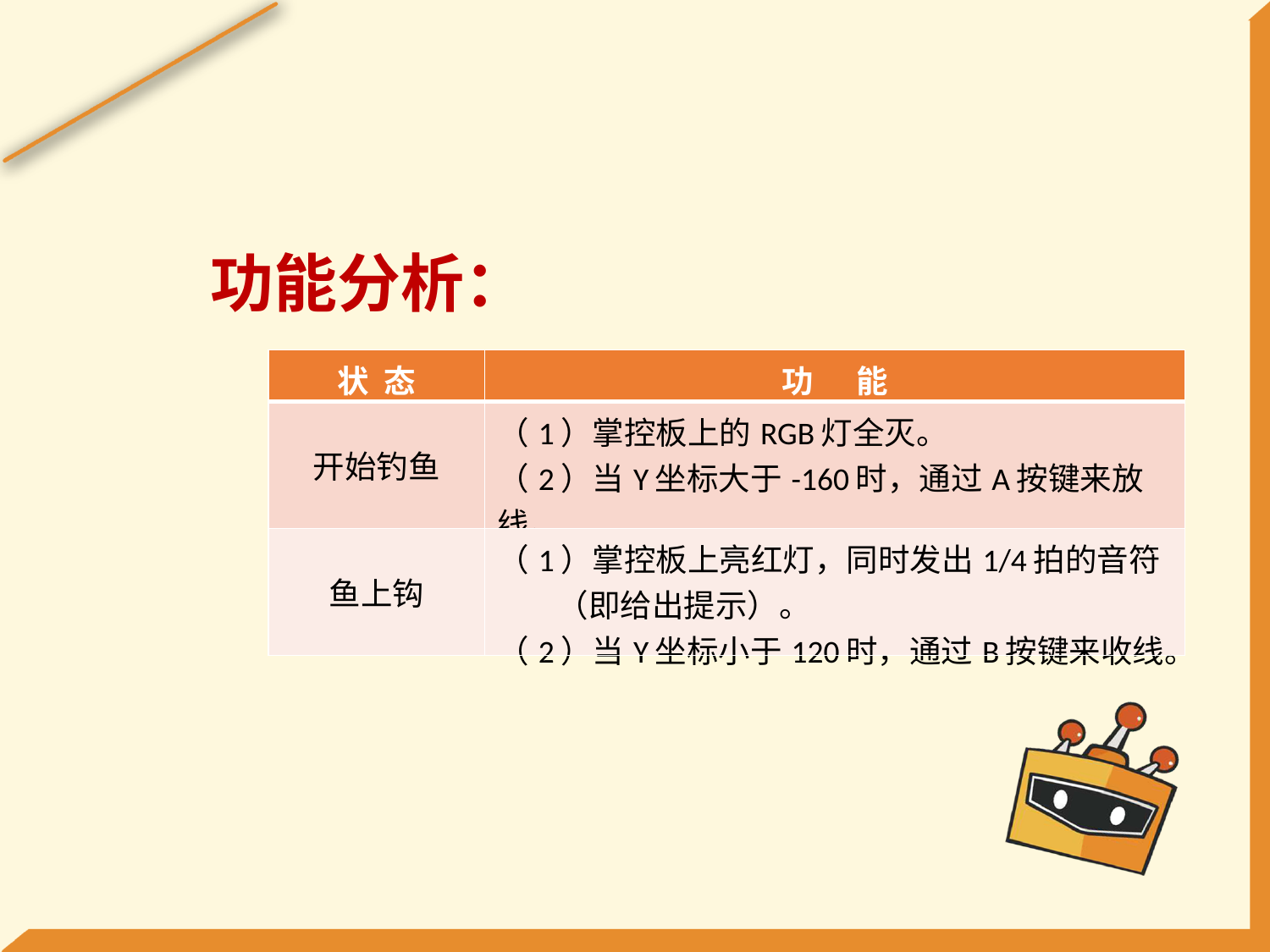

功能分析：
| 状 态 | 功 能 |
| --- | --- |
| 开始钓鱼 | （1）掌控板上的RGB灯全灭。 （2）当Y坐标大于-160时，通过A按键来放线。 |
| 鱼上钩 | （1）掌控板上亮红灯，同时发出1/4拍的音符 （即给出提示）。 （2）当Y坐标小于120时，通过B按键来收线。 |